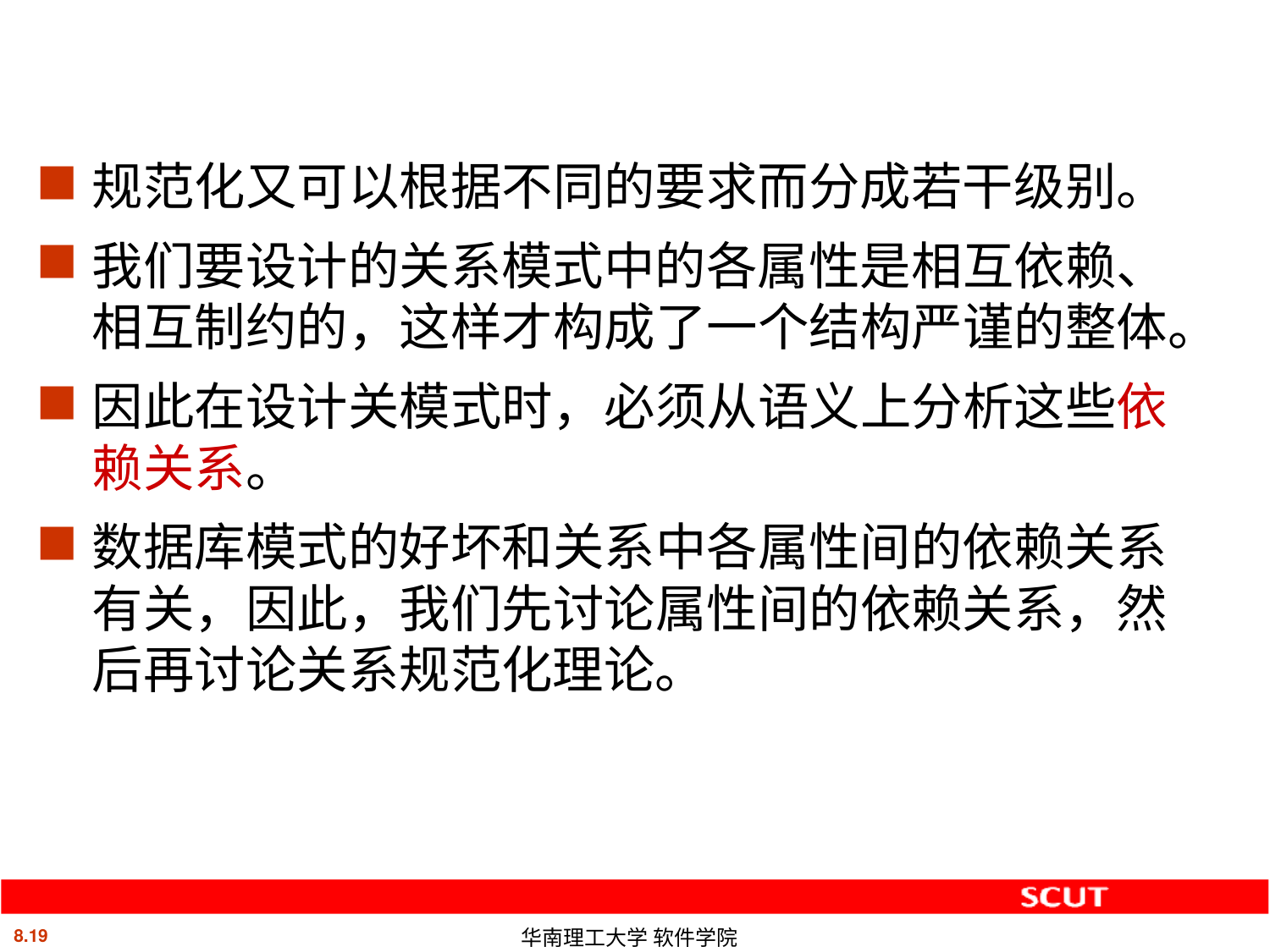

#
规范化又可以根据不同的要求而分成若干级别。
我们要设计的关系模式中的各属性是相互依赖、相互制约的，这样才构成了一个结构严谨的整体。
因此在设计关模式时，必须从语义上分析这些依赖关系。
数据库模式的好坏和关系中各属性间的依赖关系有关，因此，我们先讨论属性间的依赖关系，然后再讨论关系规范化理论。